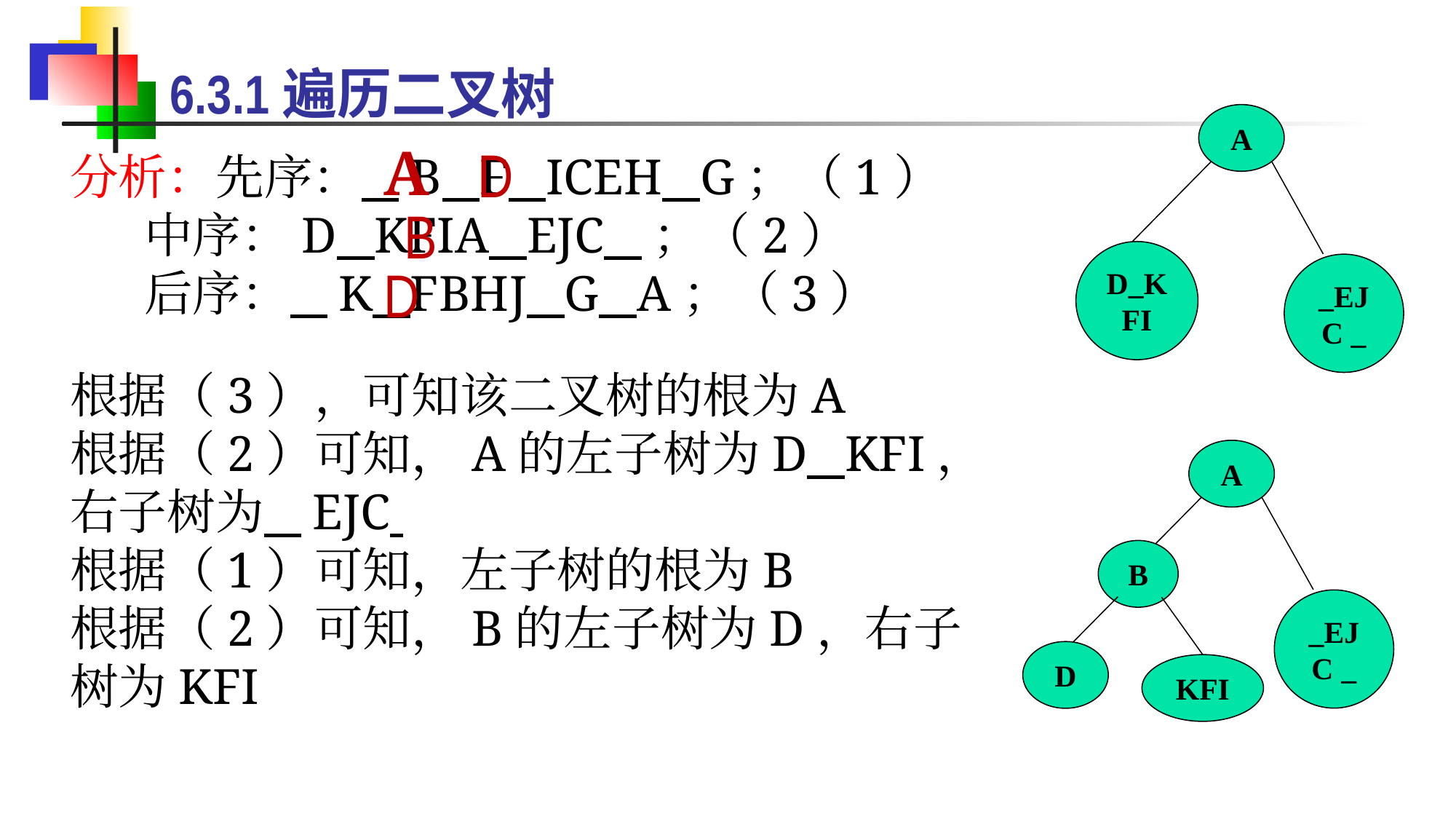

6.3.1遍历二叉树
A
A
D
# 分析：先序：   B   F   ICEH   G；（1） 中序：D   KFIA   EJC   ；（2） 后序：   K   FBHJ   G   A；（3）
B
D_KFI
D
_EJC _
根据（3），可知该二叉树的根为A
根据（2）可知，A的左子树为D   KFI，
右子树为   EJC
根据（1）可知，左子树的根为B
根据（2）可知，B的左子树为D，右子树为KFI
A
B
_EJC _
D
KFI